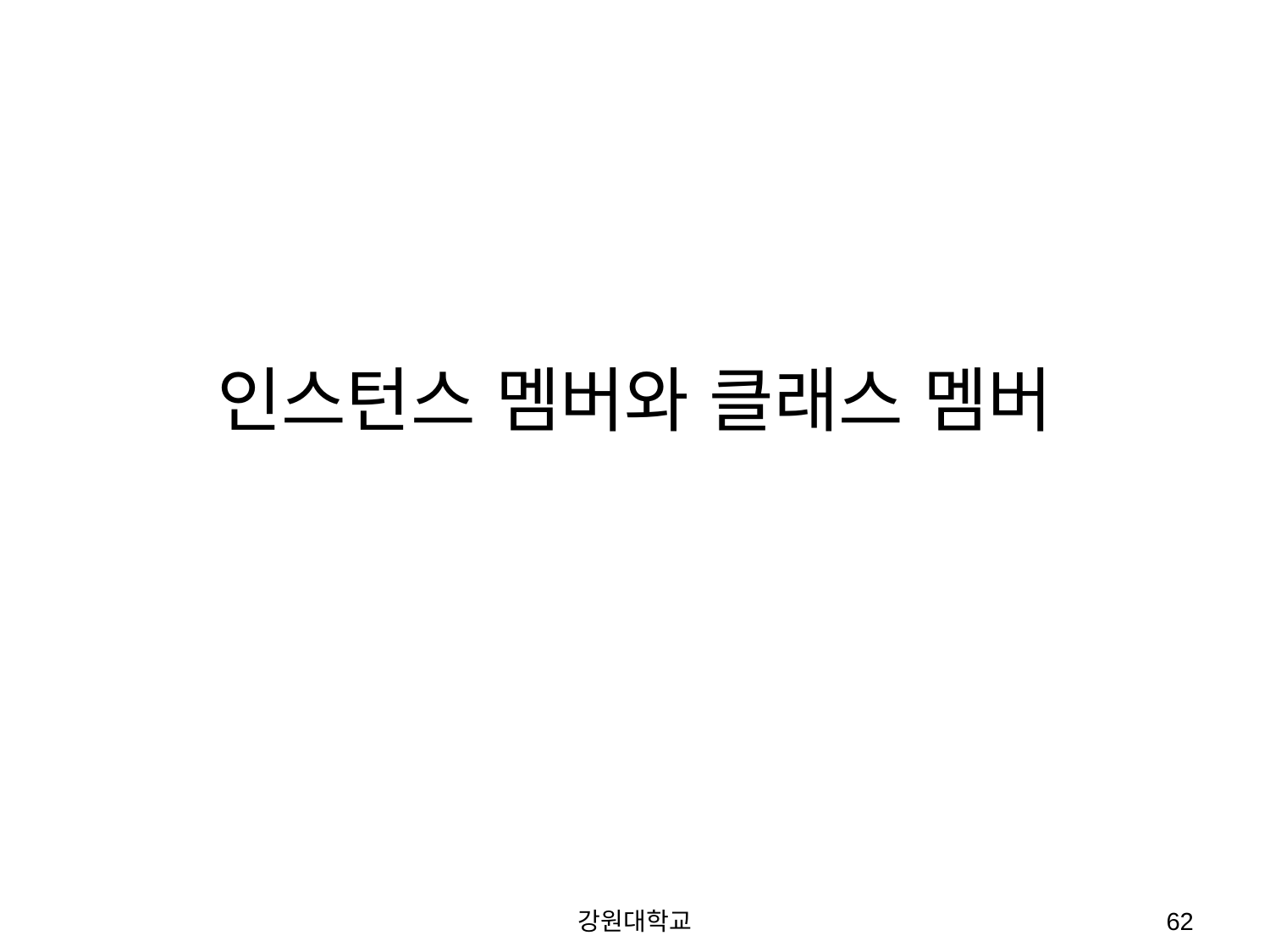

# 인스턴스 멤버와 클래스 멤버

강원대학교
62